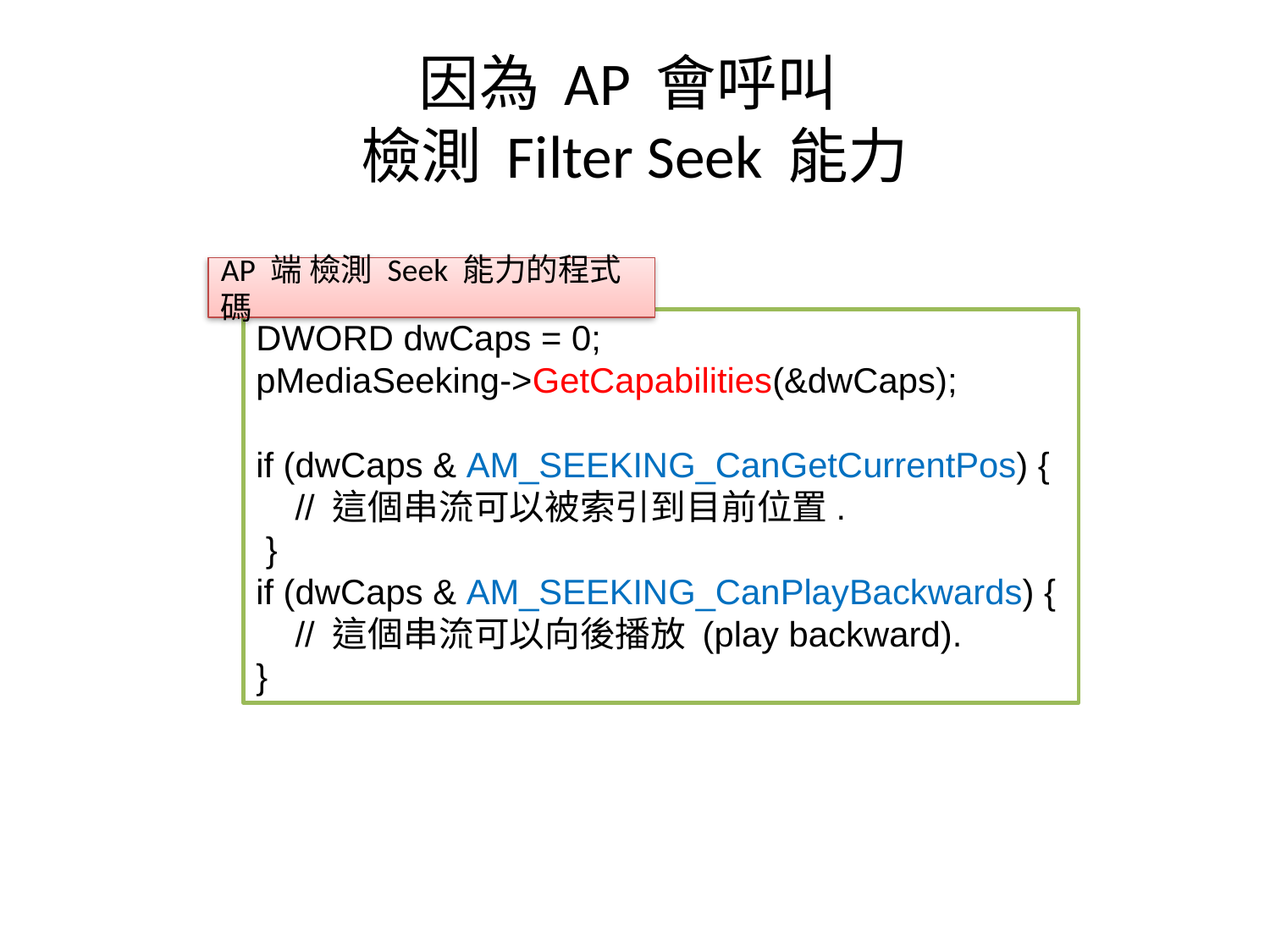

# 因為 AP 會呼叫 檢測 Filter Seek 能力
AP 端 檢測 Seek 能力的程式碼
DWORD dwCaps = 0;
pMediaSeeking->GetCapabilities(&dwCaps);

if (dwCaps & AM_SEEKING_CanGetCurrentPos) {
    // 這個串流可以被索引到目前位置.
 }
if (dwCaps & AM_SEEKING_CanPlayBackwards) {
    // 這個串流可以向後播放 (play backward).
}